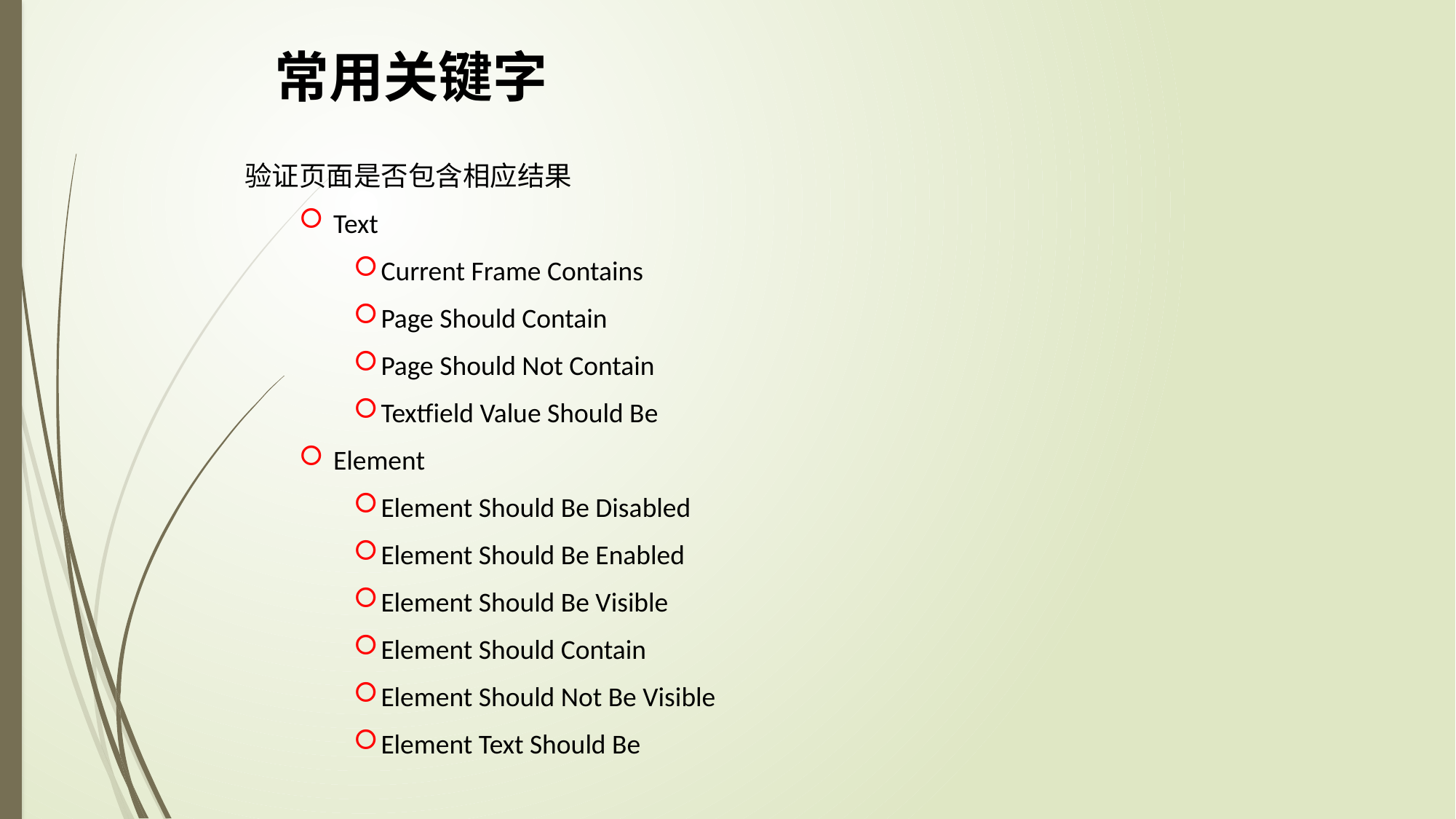

常用关键字
验证页面是否包含相应结果
Text
Current Frame Contains
Page Should Contain
Page Should Not Contain
Textfield Value Should Be
Element
Element Should Be Disabled
Element Should Be Enabled
Element Should Be Visible
Element Should Contain
Element Should Not Be Visible
Element Text Should Be